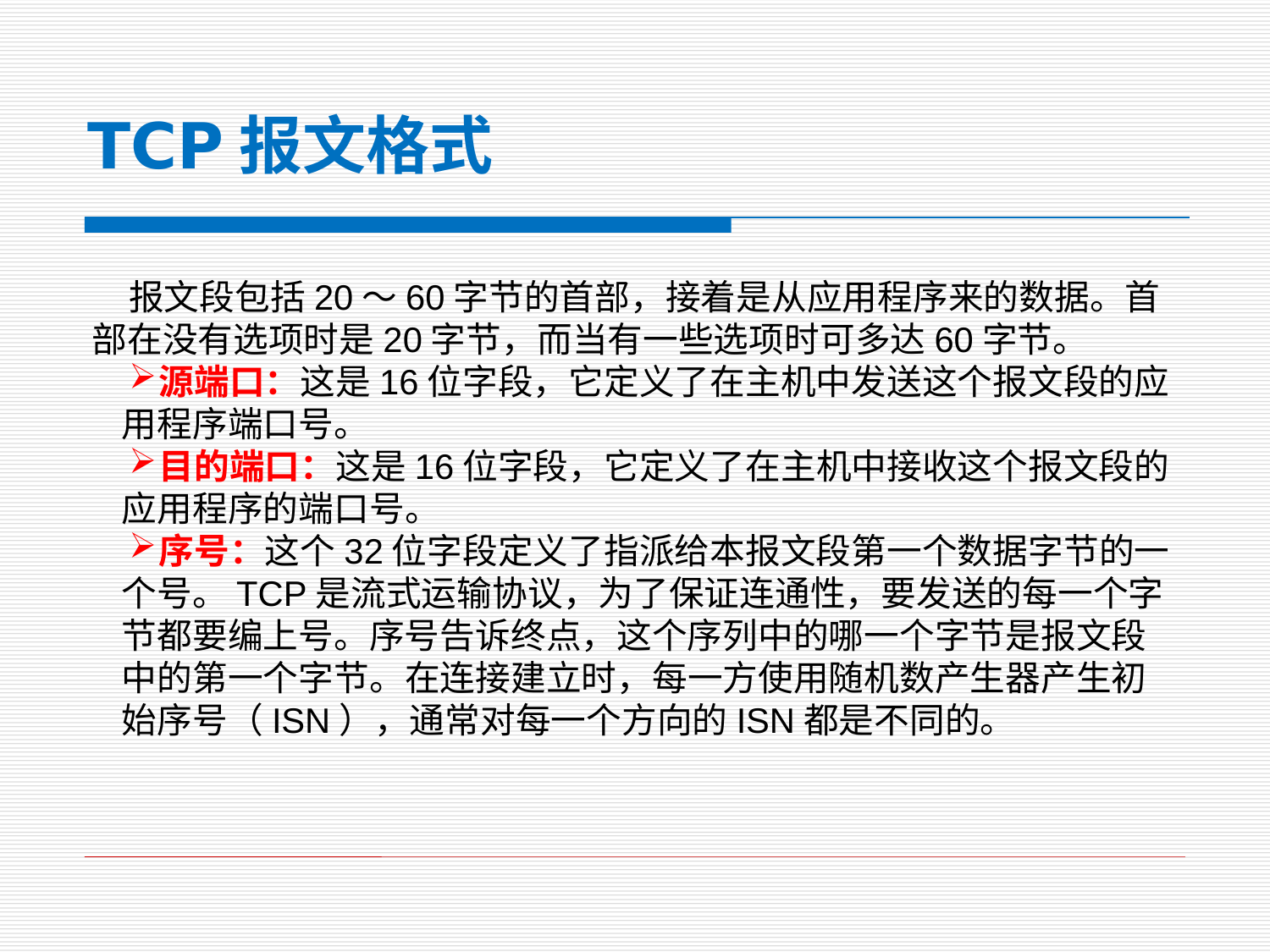

# TCP报文格式
报文段包括20～60字节的首部，接着是从应用程序来的数据。首部在没有选项时是20字节，而当有一些选项时可多达60字节。
源端口：这是16位字段，它定义了在主机中发送这个报文段的应用程序端口号。
目的端口：这是16位字段，它定义了在主机中接收这个报文段的应用程序的端口号。
序号：这个32位字段定义了指派给本报文段第一个数据字节的一个号。TCP是流式运输协议，为了保证连通性，要发送的每一个字节都要编上号。序号告诉终点，这个序列中的哪一个字节是报文段中的第一个字节。在连接建立时，每一方使用随机数产生器产生初始序号（ISN），通常对每一个方向的ISN都是不同的。